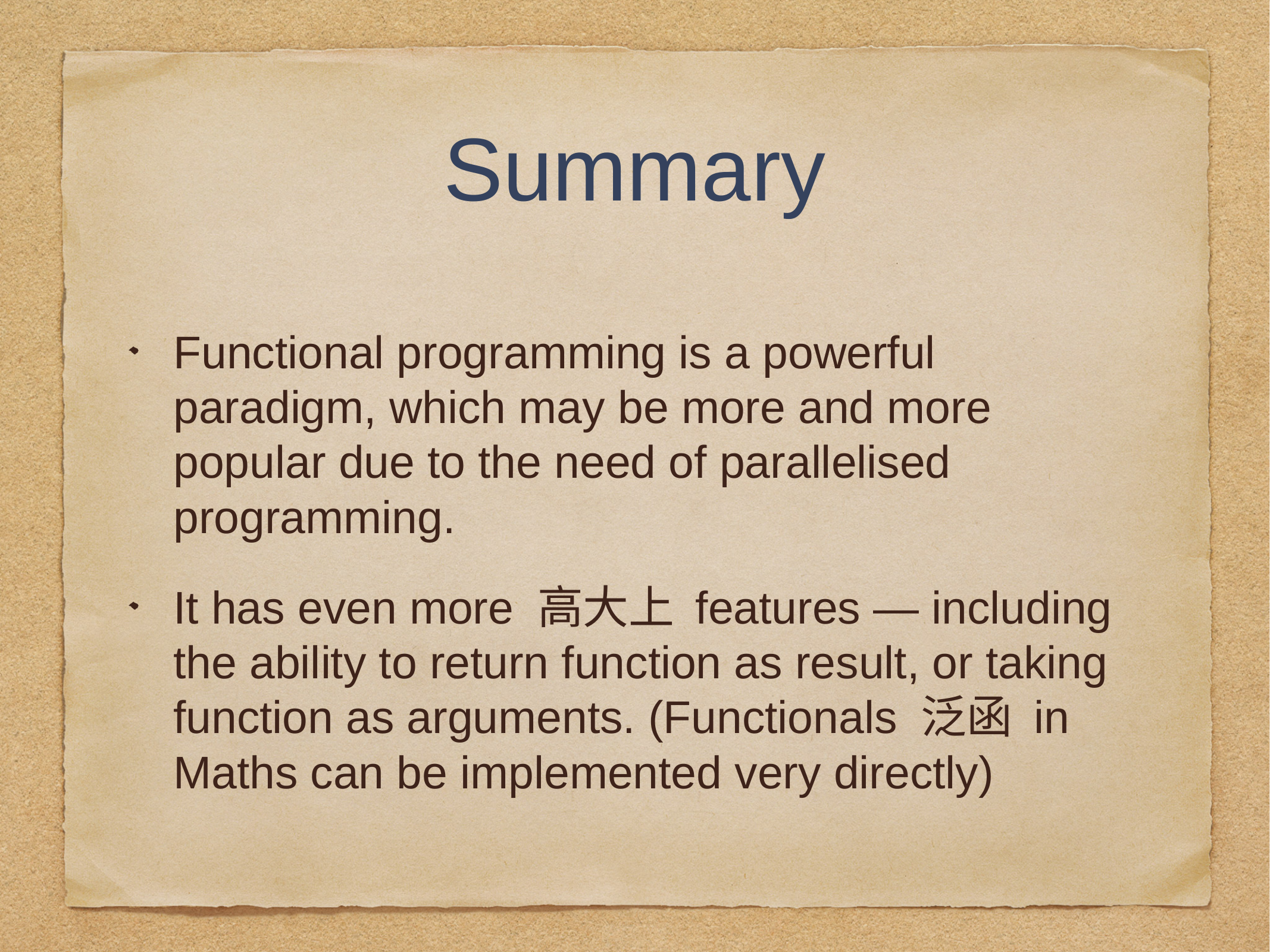

# Summary
Functional programming is a powerful paradigm, which may be more and more popular due to the need of parallelised programming.
It has even more 高大上 features — including the ability to return function as result, or taking function as arguments. (Functionals 泛函 in Maths can be implemented very directly)